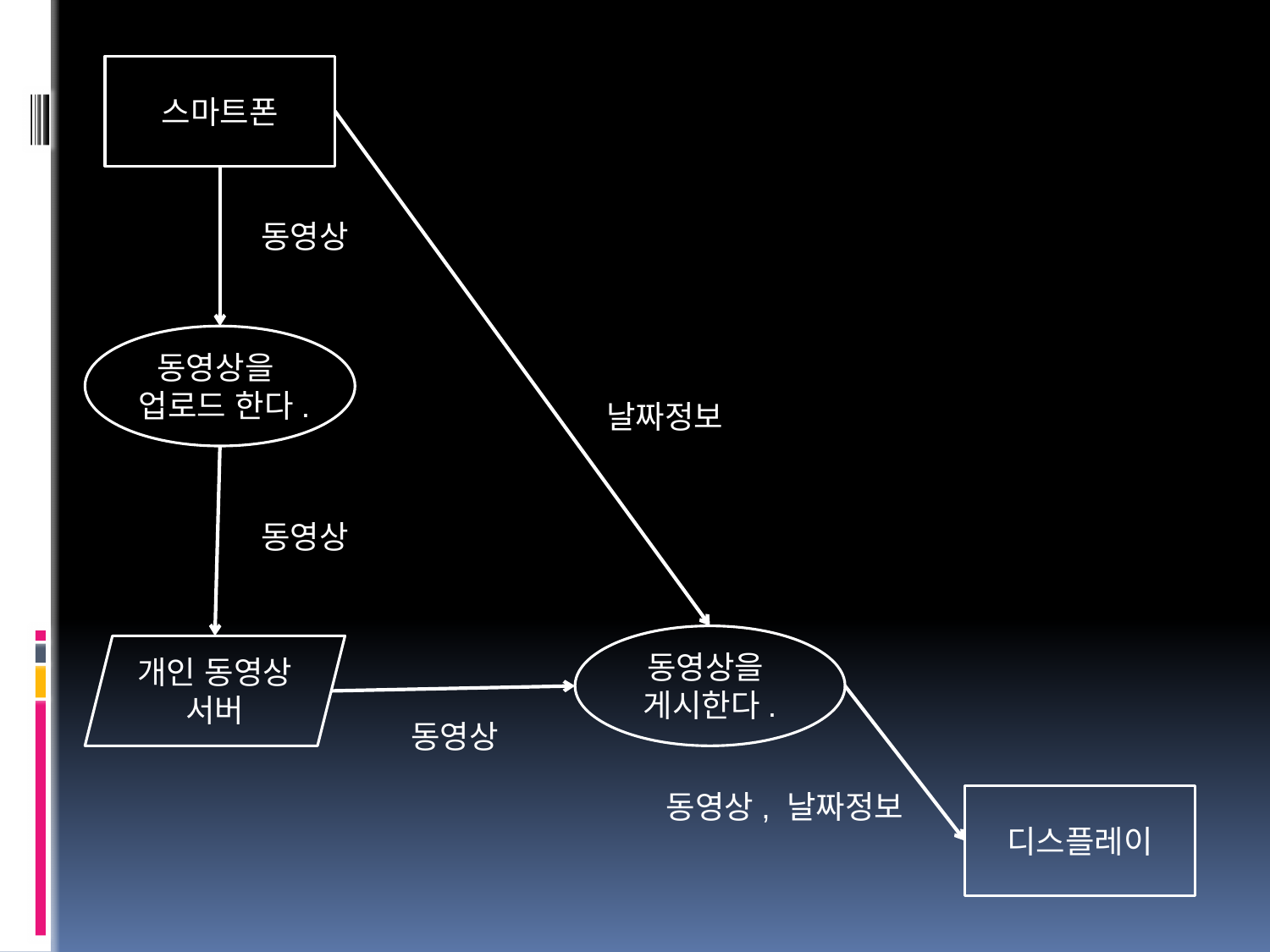

스마트폰
동영상
동영상을
업로드 한다.
날짜정보
동영상
동영상을
게시한다.
개인 동영상 서버
동영상
동영상, 날짜정보
디스플레이